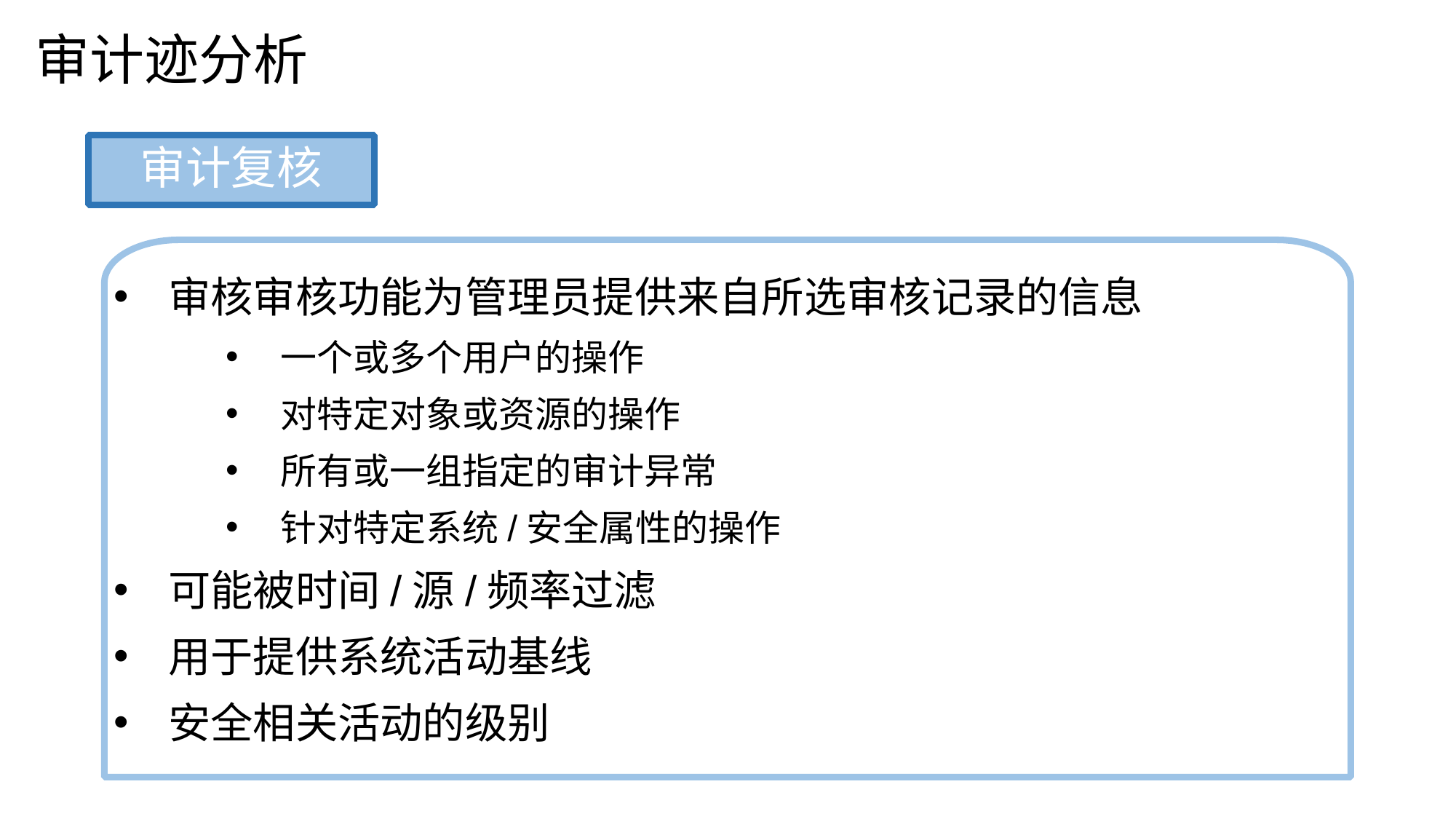

审计迹分析

审计复核
审核审核功能为管理员提供来自所选审核记录的信息
一个或多个用户的操作
对特定对象或资源的操作
所有或一组指定的审计异常
针对特定系统/安全属性的操作
可能被时间/源/频率过滤
用于提供系统活动基线
安全相关活动的级别